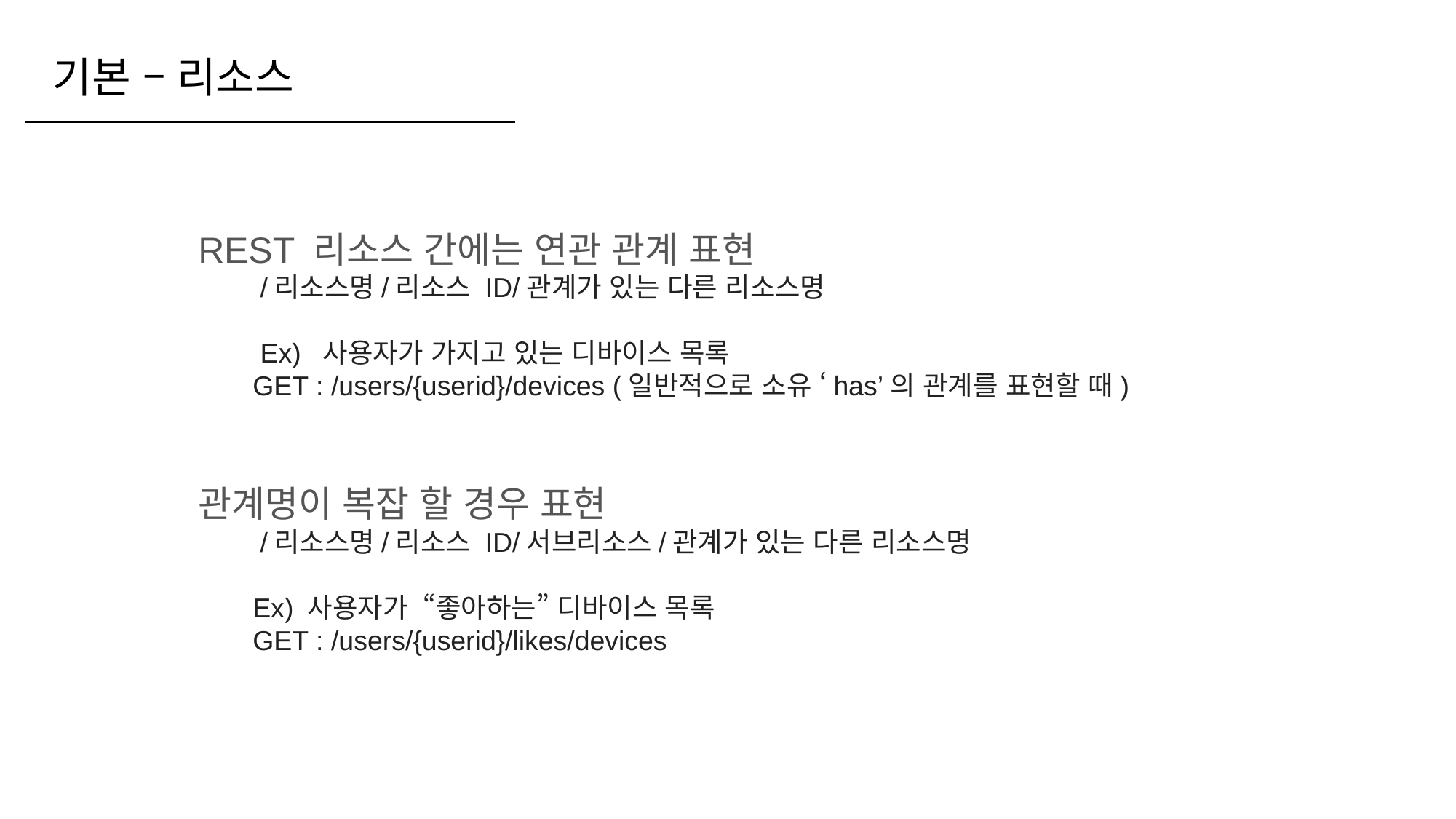

기본 – 리소스
REST 리소스 간에는 연관 관계 표현
 /리소스명/리소스 ID/관계가 있는 다른 리소스명

 Ex)  사용자가 가지고 있는 디바이스 목록
GET : /users/{userid}/devices (일반적으로 소유 ‘has’의 관계를 표현할 때)

관계명이 복잡 할 경우 표현
 /리소스명/리소스 ID/서브리소스/관계가 있는 다른 리소스명

Ex) 사용자가  “좋아하는” 디바이스 목록
GET : /users/{userid}/likes/devices